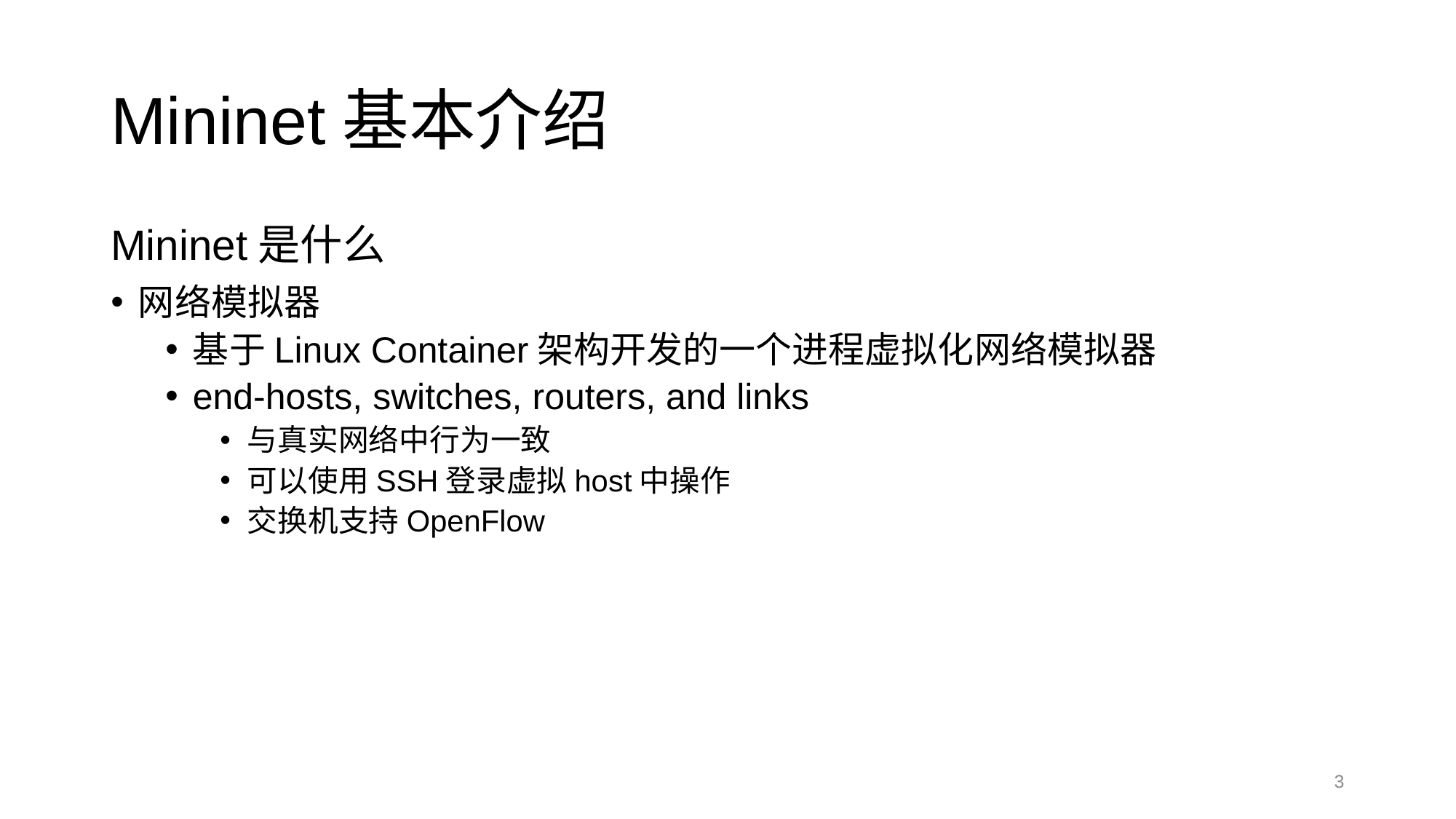

# Mininet基本介绍
Mininet是什么
网络模拟器
基于Linux Container架构开发的一个进程虚拟化网络模拟器
end-hosts, switches, routers, and links
与真实网络中行为一致
可以使用SSH登录虚拟host中操作
交换机支持OpenFlow

3